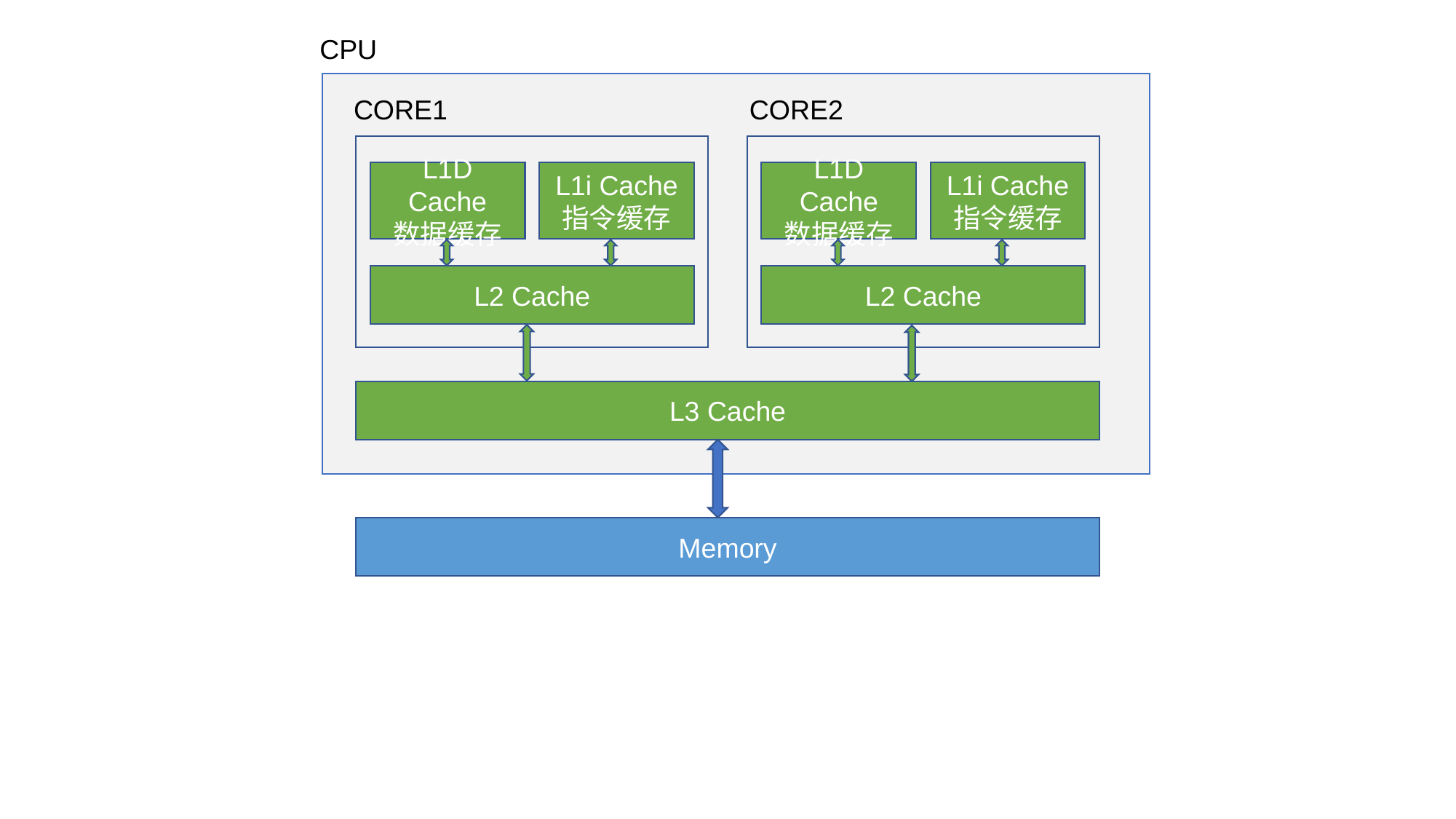

CPU

CORE1
CORE2

L1D Cache
数据缓存
L1i Cache
指令缓存
L1D Cache
数据缓存
L1i Cache
指令缓存

L2 Cache
L2 Cache

L3 Cache

Memory